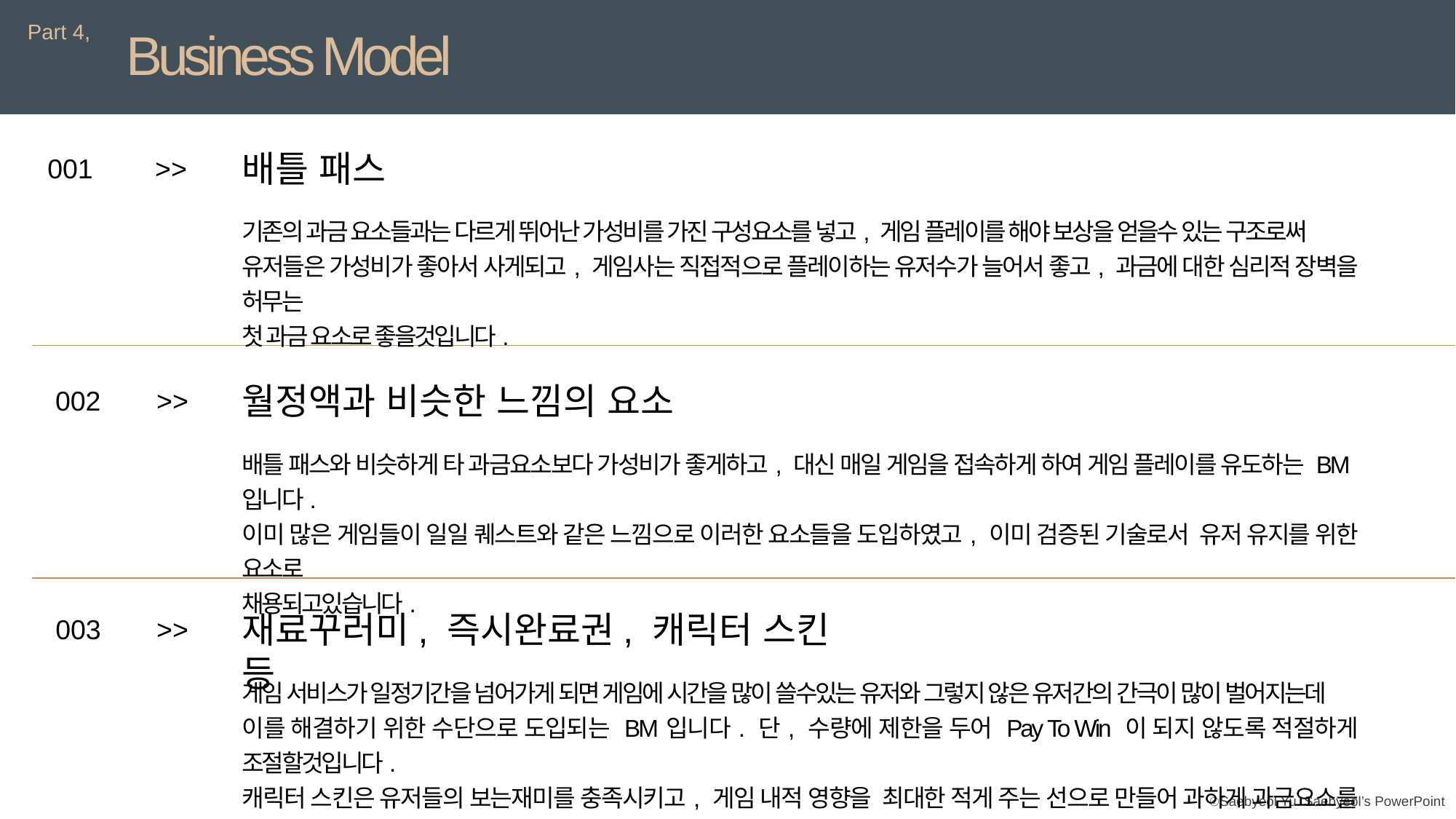

Part 4,
Business Model
배틀 패스
001
>>
기존의 과금 요소들과는 다르게 뛰어난 가성비를 가진 구성요소를 넣고, 게임 플레이를 해야 보상을 얻을수 있는 구조로써
유저들은 가성비가 좋아서 사게되고, 게임사는 직접적으로 플레이하는 유저수가 늘어서 좋고, 과금에 대한 심리적 장벽을 허무는
첫 과금 요소로 좋을것입니다.
월정액과 비슷한 느낌의 요소
002
>>
배틀 패스와 비슷하게 타 과금요소보다 가성비가 좋게하고, 대신 매일 게임을 접속하게 하여 게임 플레이를 유도하는 BM입니다.
이미 많은 게임들이 일일 퀘스트와 같은 느낌으로 이러한 요소들을 도입하였고, 이미 검증된 기술로서  유저 유지를 위한 요소로
채용되고있습니다.
재료꾸러미, 즉시완료권, 캐릭터 스킨 등
003
>>
게임 서비스가 일정기간을 넘어가게 되면 게임에 시간을 많이 쓸수있는 유저와 그렇지 않은 유저간의 간극이 많이 벌어지는데
이를 해결하기 위한 수단으로 도입되는 BM입니다. 단, 수량에 제한을 두어 Pay To Win 이 되지 않도록 적절하게 조절할것입니다.
캐릭터 스킨은 유저들의 보는재미를 충족시키고, 게임 내적 영향을  최대한 적게 주는 선으로 만들어 과하게 과금요소를 넣었다는 비판을 받지 않게 해야할것입니다.